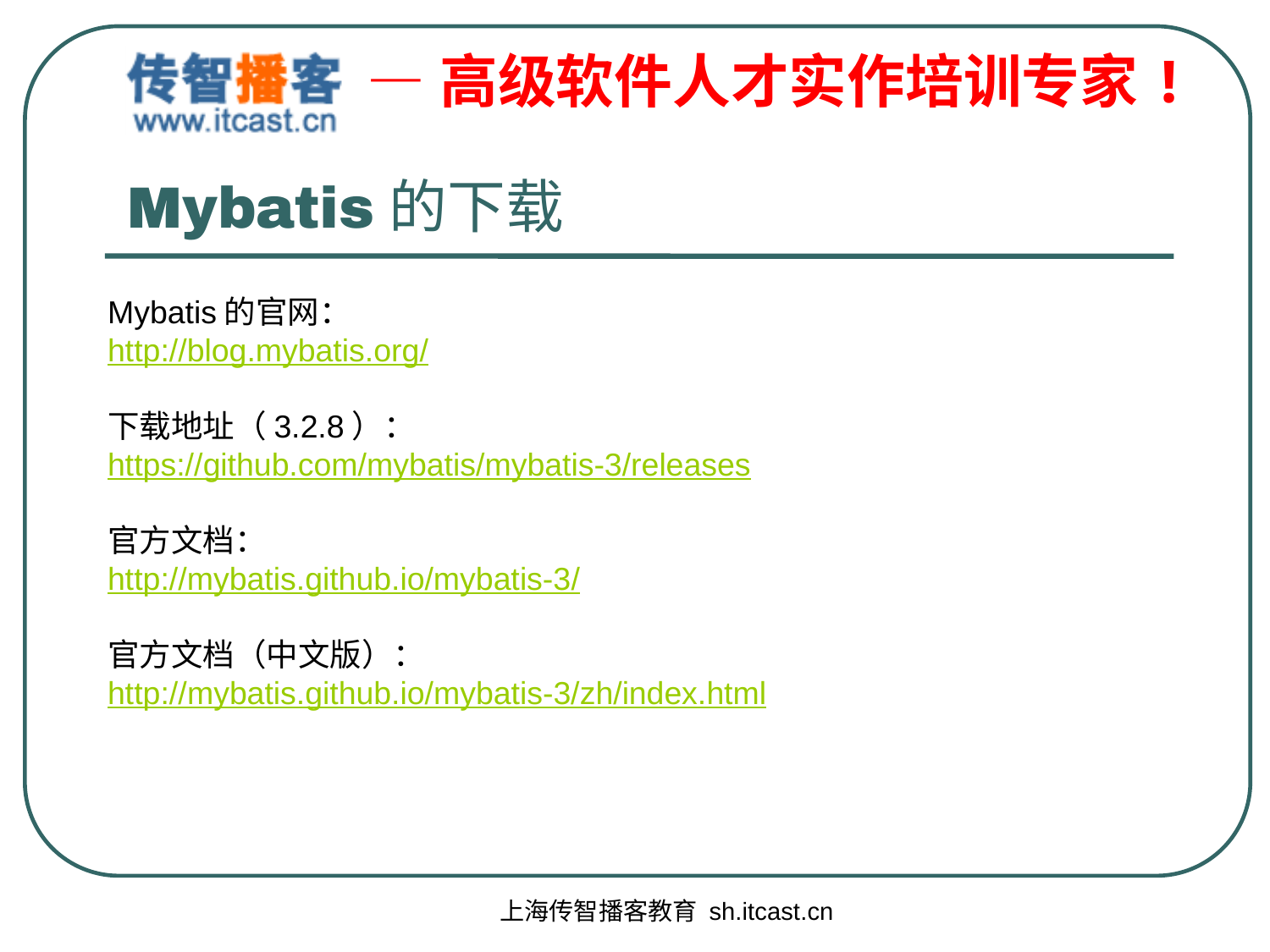

# Mybatis的下载
Mybatis的官网：
http://blog.mybatis.org/

下载地址（3.2.8）：
https://github.com/mybatis/mybatis-3/releases

官方文档：
http://mybatis.github.io/mybatis-3/

官方文档（中文版）：
http://mybatis.github.io/mybatis-3/zh/index.html

上海传智播客教育 sh.itcast.cn